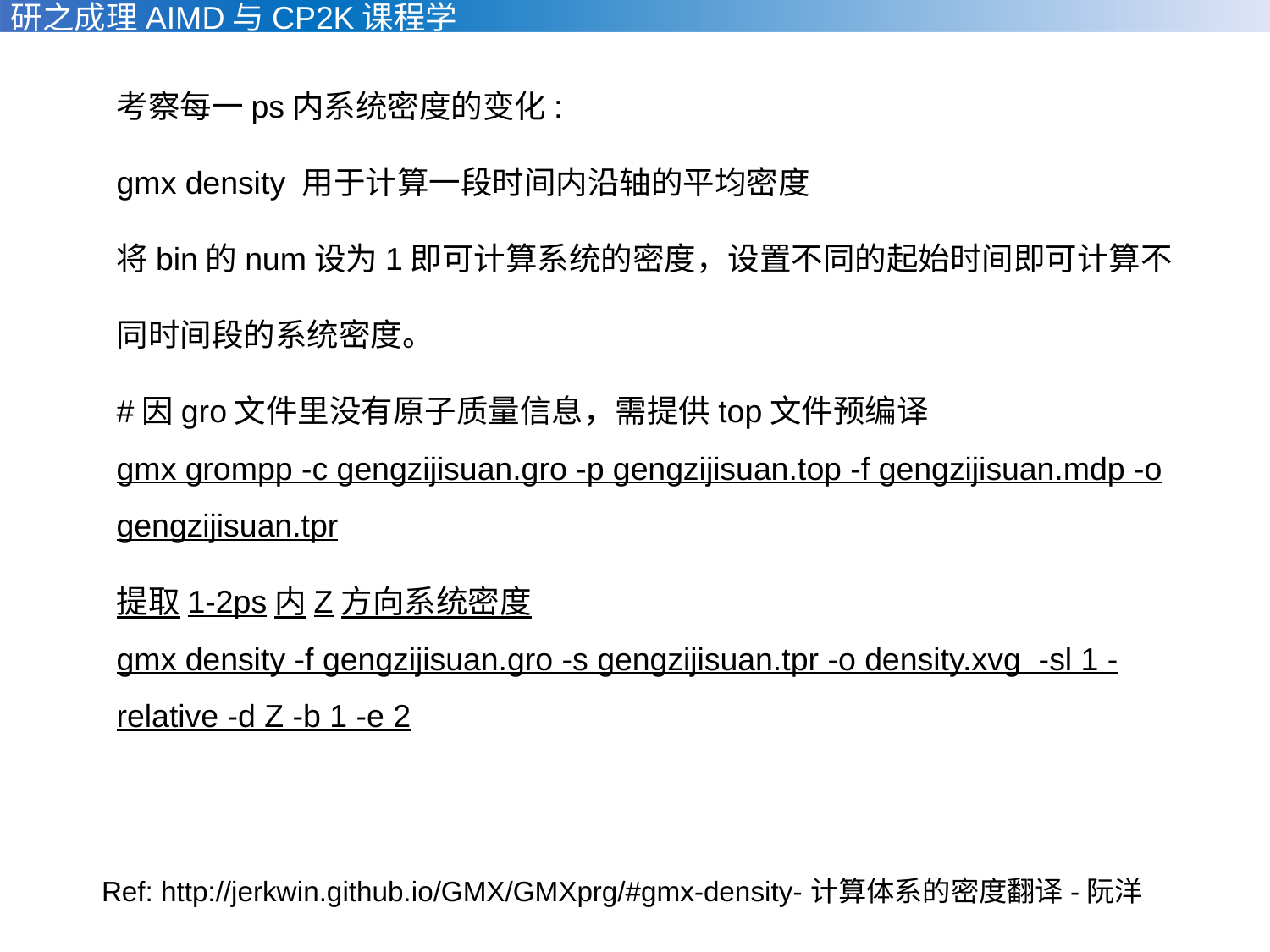

考察每一ps内系统密度的变化:
gmx density 用于计算一段时间内沿轴的平均密度
将bin的num设为1即可计算系统的密度，设置不同的起始时间即可计算不同时间段的系统密度。
#因gro文件里没有原子质量信息，需提供top文件预编译
gmx grompp -c gengzijisuan.gro -p gengzijisuan.top -f gengzijisuan.mdp -o gengzijisuan.tpr
提取1-2ps内Z方向系统密度
gmx density -f gengzijisuan.gro -s gengzijisuan.tpr -o density.xvg  -sl 1 -relative -d Z -b 1 -e 2

Ref: http://jerkwin.github.io/GMX/GMXprg/#gmx-density-计算体系的密度翻译-阮洋